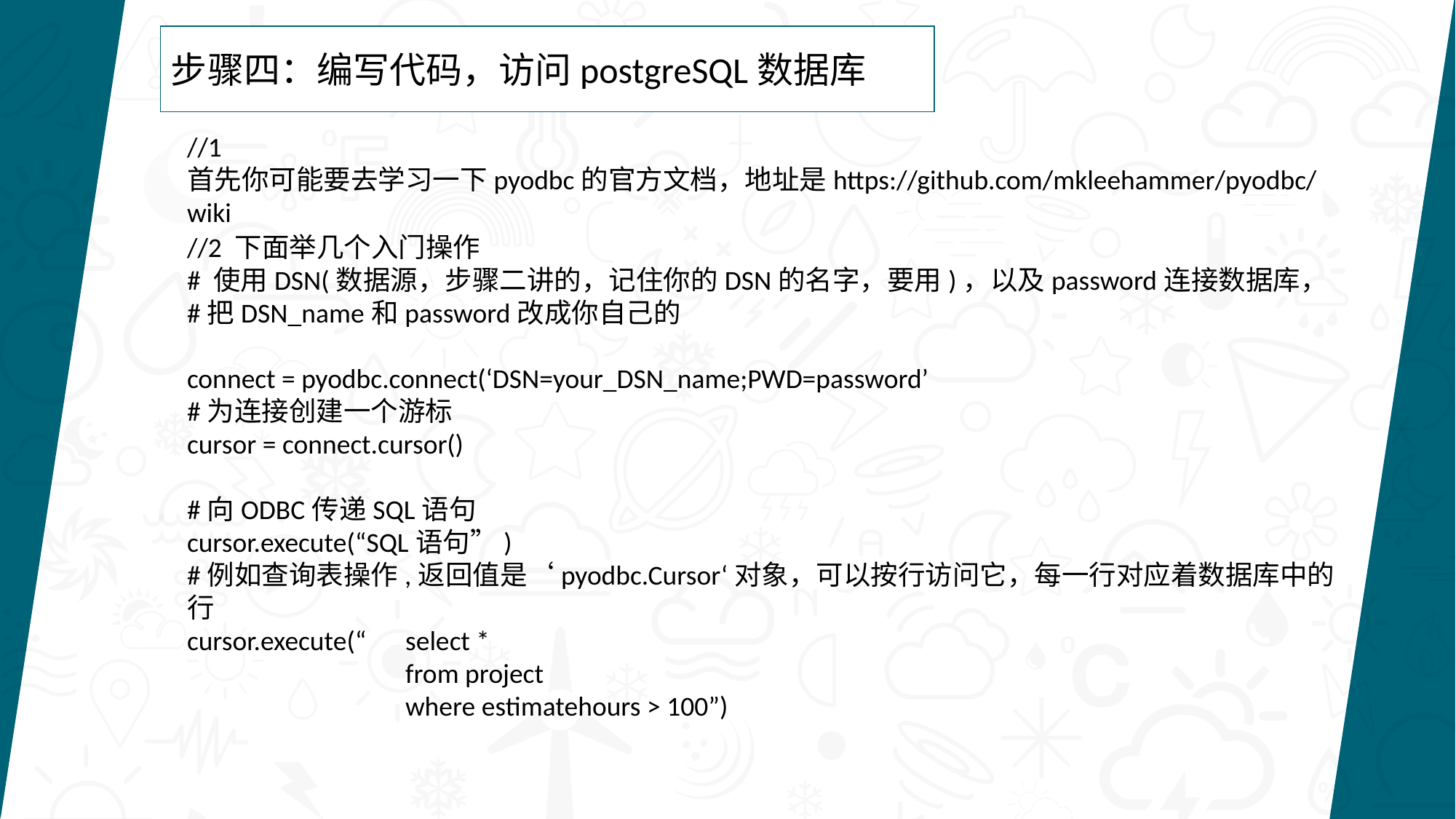

步骤四：编写代码，访问postgreSQL数据库
//1 首先你可能要去学习一下pyodbc的官方文档，地址是https://github.com/mkleehammer/pyodbc/wiki
//2 下面举几个入门操作
# 使用DSN(数据源，步骤二讲的，记住你的DSN的名字，要用)，以及password连接数据库，
#把DSN_name和password改成你自己的

connect = pyodbc.connect(‘DSN=your_DSN_name;PWD=password’
#为连接创建一个游标
cursor = connect.cursor()

#向ODBC传递SQL语句
cursor.execute(“SQL语句”)
#例如查询表操作,返回值是‘pyodbc.Cursor‘对象，可以按行访问它，每一行对应着数据库中的行
cursor.execute(“	select *
	           	from project
		where estimatehours > 100”)